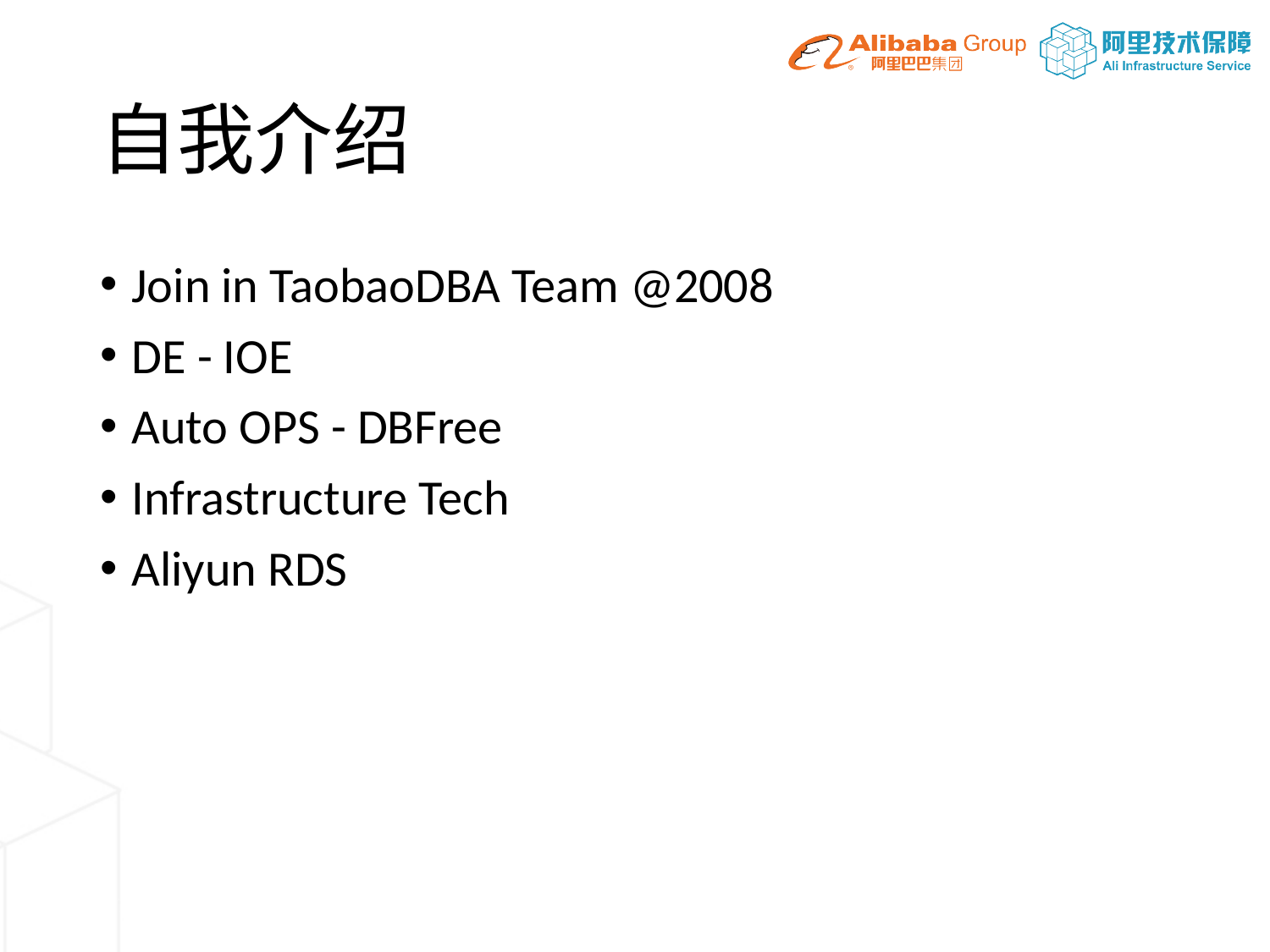

# 自我介绍
Join in TaobaoDBA Team @2008
DE - IOE
Auto OPS - DBFree
Infrastructure Tech
Aliyun RDS